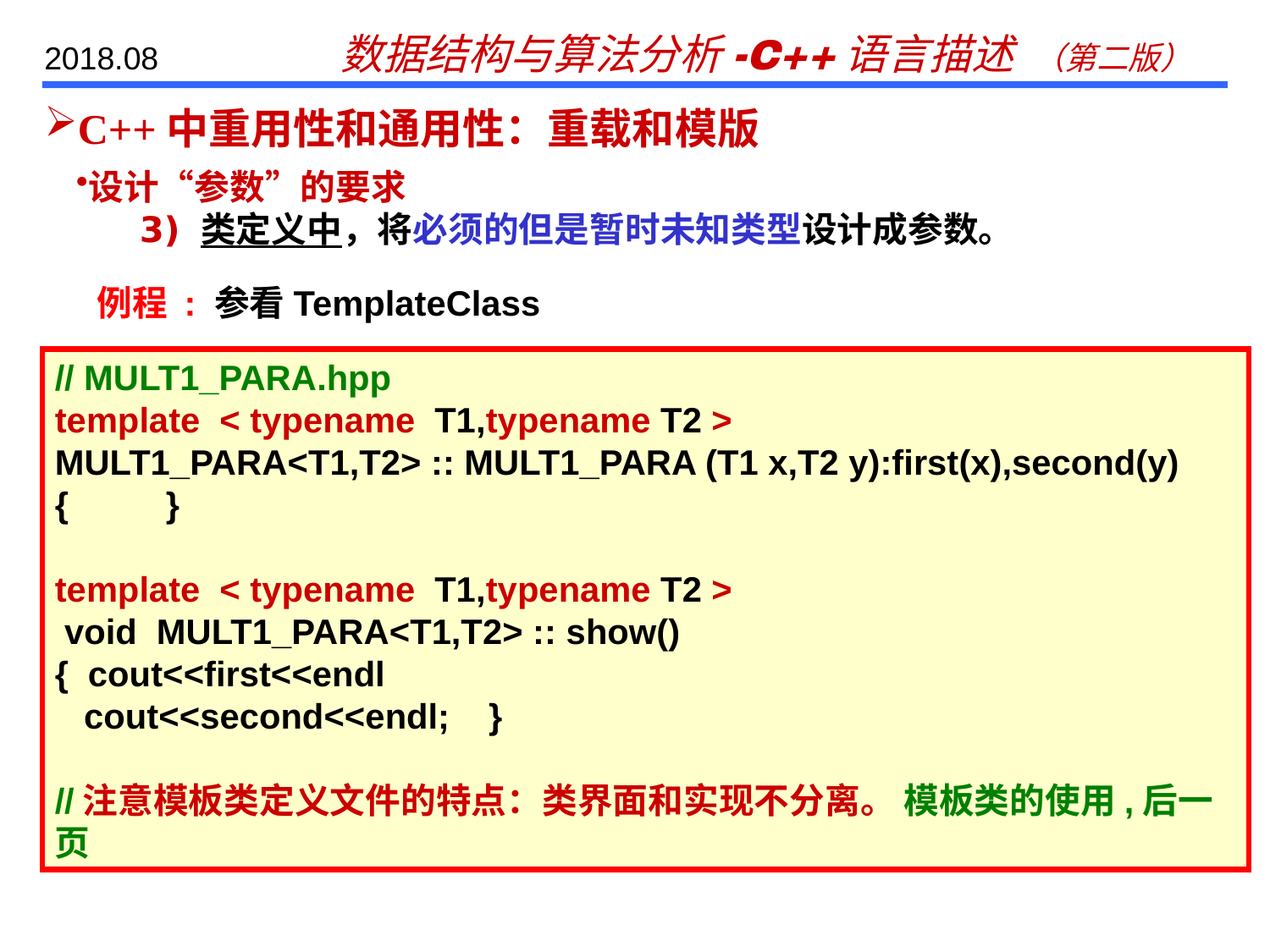

C++中重用性和通用性：重载和模版
设计“参数”的要求
3) 类定义中，将必须的但是暂时未知类型设计成参数。
例程 : 参看TemplateClass
// MULT1_PARA.hpp
template  < typename  T1,typename T2 >
MULT1_PARA<T1,T2> :: MULT1_PARA (T1 x,T2 y):first(x),second(y)
{          }

template  < typename  T1,typename T2 >
 void  MULT1_PARA<T1,T2> :: show()
{  cout<<first<<endl
   cout<<second<<endl;    }

//注意模板类定义文件的特点：类界面和实现不分离。 模板类的使用,后一页